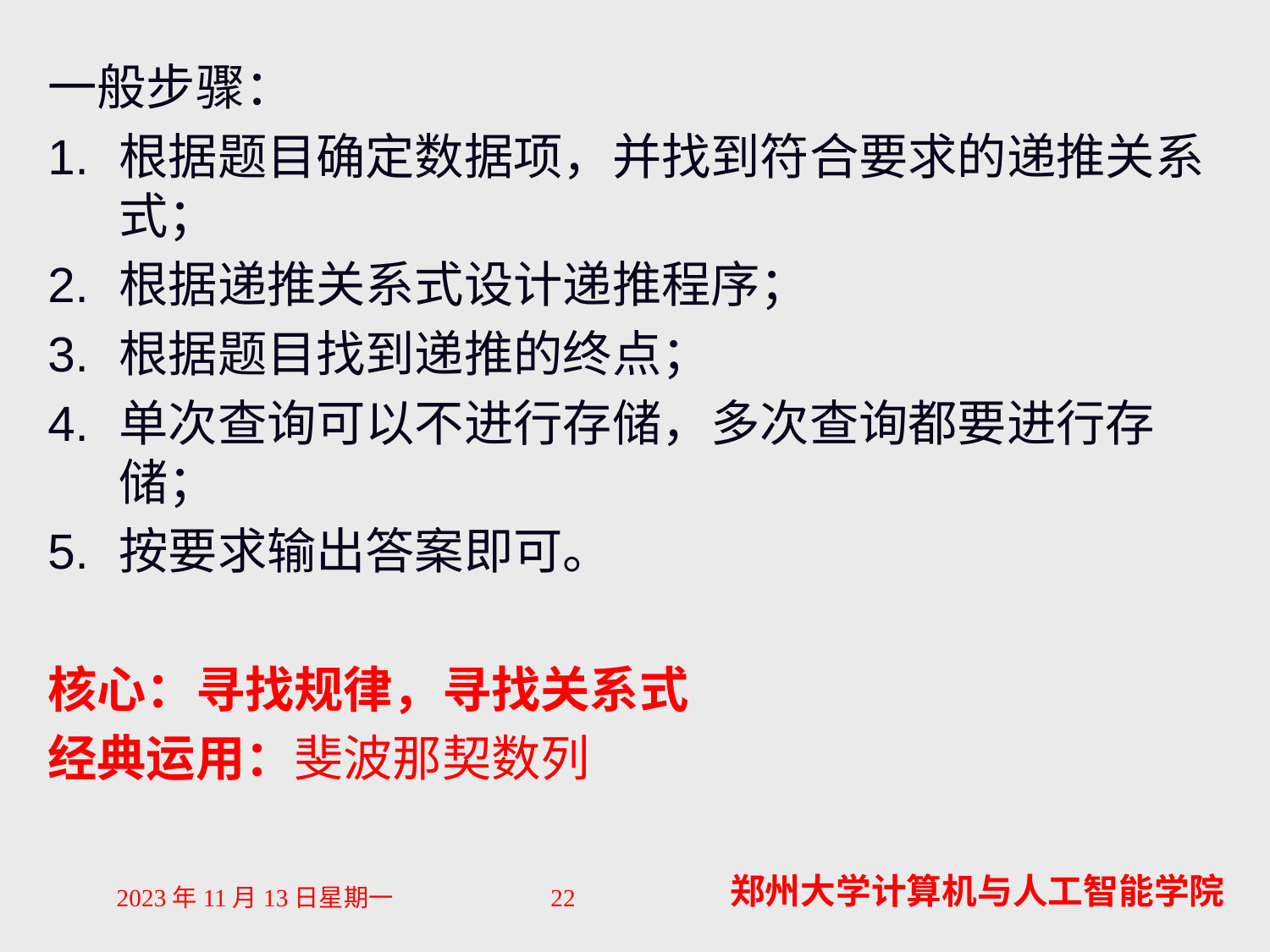

一般步骤：
根据题目确定数据项，并找到符合要求的递推关系式；
根据递推关系式设计递推程序；
根据题目找到递推的终点；
单次查询可以不进行存储，多次查询都要进行存储；
按要求输出答案即可。

核心：寻找规律，寻找关系式
经典运用：斐波那契数列